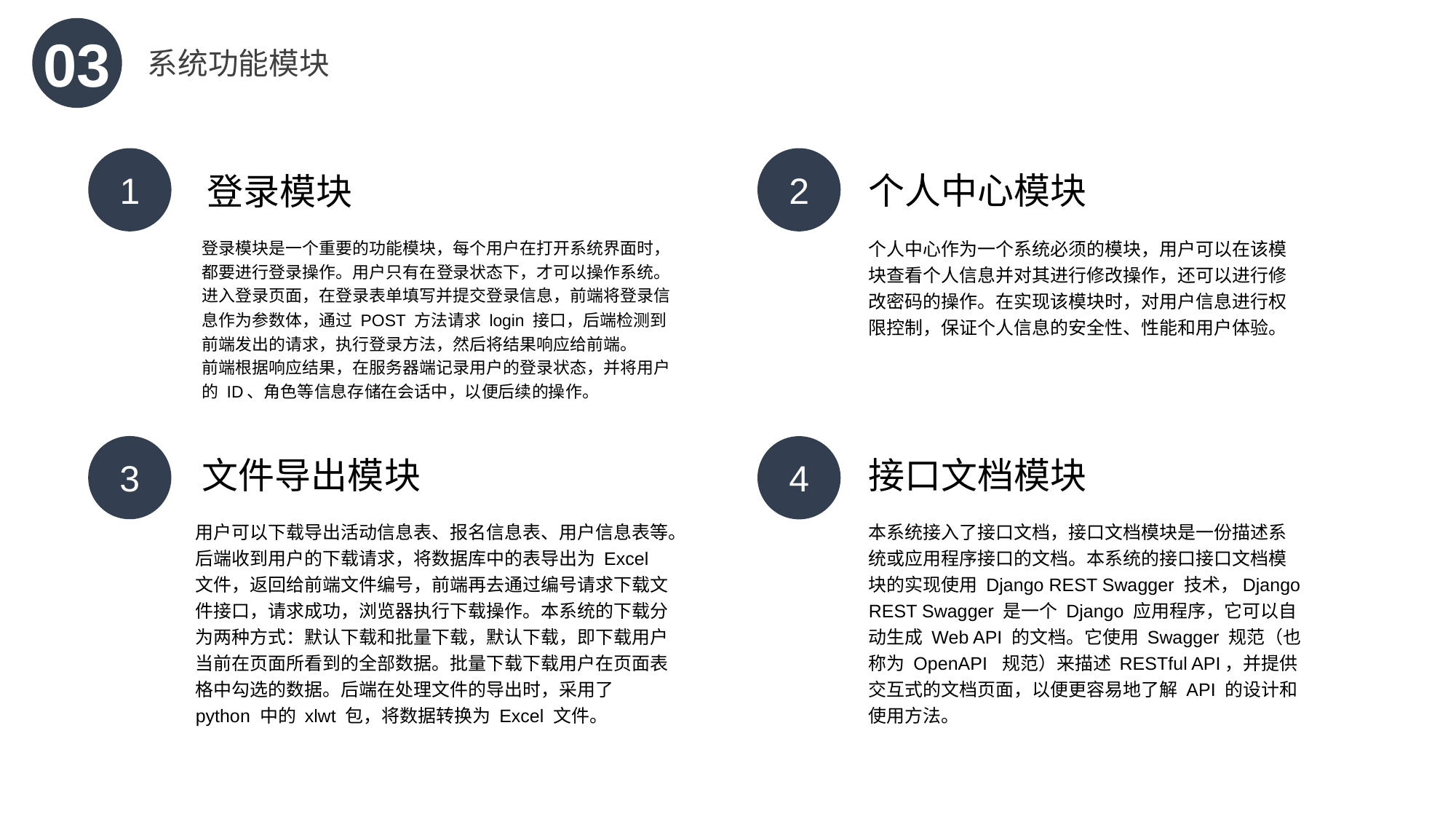

03
系统功能模块

个人中心模块
1
2
登录模块
登录模块是一个重要的功能模块，每个用户在打开系统界面时，都要进行登录操作。用户只有在登录状态下，才可以操作系统。
进入登录页面，在登录表单填写并提交登录信息，前端将登录信息作为参数体，通过 POST 方法请求 login 接口，后端检测到前端发出的请求，执行登录方法，然后将结果响应给前端。
前端根据响应结果，在服务器端记录用户的登录状态，并将用户的 ID、角色等信息存储在会话中，以便后续的操作。
个人中心作为一个系统必须的模块，用户可以在该模块查看个人信息并对其进行修改操作，还可以进行修改密码的操作。在实现该模块时，对用户信息进行权限控制，保证个人信息的安全性、性能和用户体验。

接口文档模块
文件导出模块
3
4
用户可以下载导出活动信息表、报名信息表、用户信息表等。后端收到用户的下载请求，将数据库中的表导出为 Excel 文件，返回给前端文件编号，前端再去通过编号请求下载文件接口，请求成功，浏览器执行下载操作。本系统的下载分为两种方式：默认下载和批量下载，默认下载，即下载用户当前在页面所看到的全部数据。批量下载下载用户在页面表格中勾选的数据。后端在处理文件的导出时，采用了 python 中的 xlwt 包，将数据转换为 Excel 文件。
本系统接入了接口文档，接口文档模块是一份描述系统或应用程序接口的文档。本系统的接口接口文档模块的实现使用 Django REST Swagger 技术，Django
REST Swagger 是一个 Django 应用程序，它可以自动生成 Web API 的文档。它使用 Swagger 规范（也称为 OpenAPI  规范）来描述 RESTful API，并提供交互式的文档页面，以便更容易地了解 API 的设计和使用方法。
PPT下载 http://www.1ppt.com/xiazai/